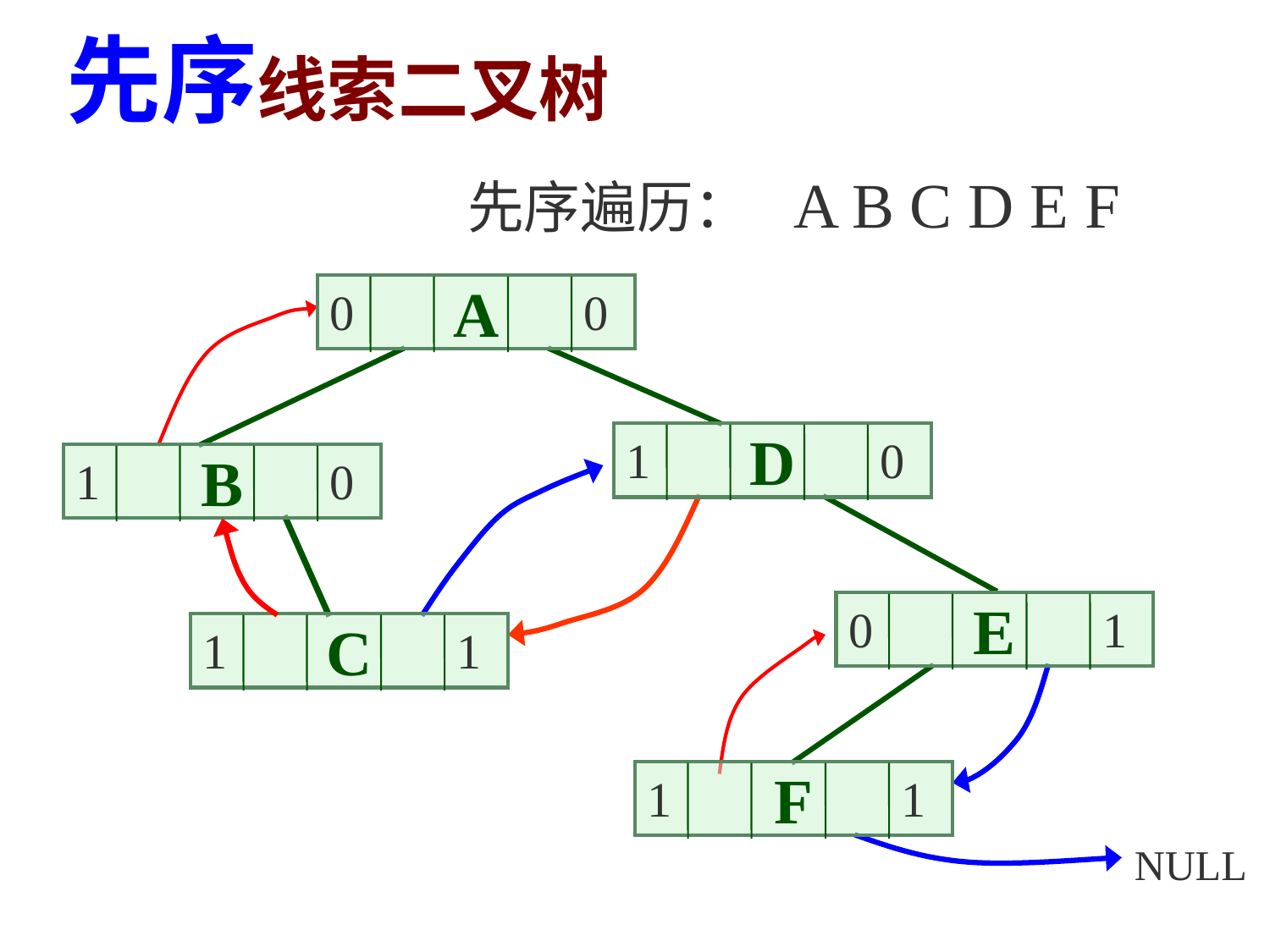

先序线索二叉树
先序遍历：  A B C D E F
A

0
0

D

1
0
B

1
0

E

0
1
C

1
1

F

1
1
  NULL